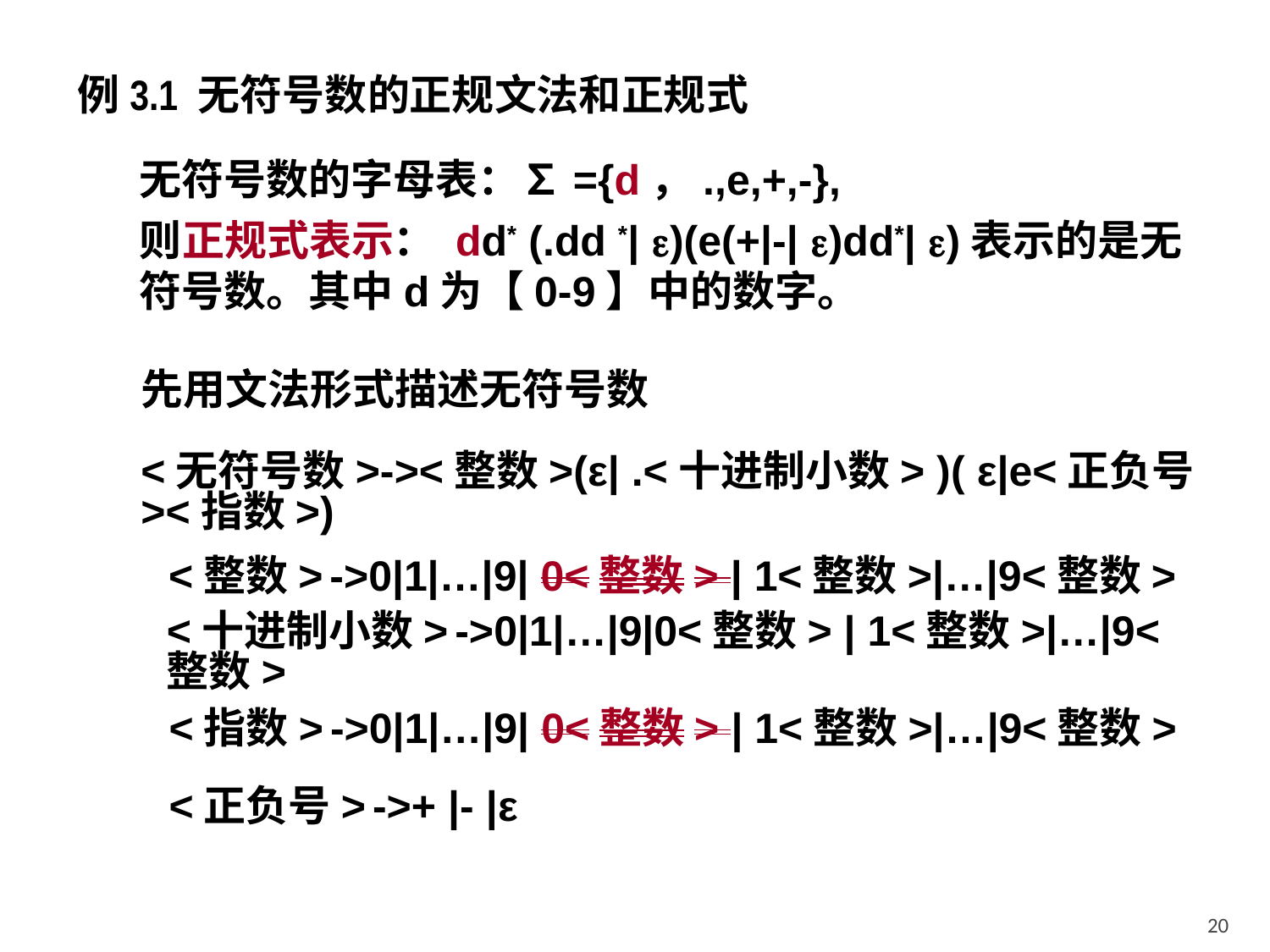

例3.1 无符号数的正规文法和正规式
无符号数的字母表：∑={d，.,e,+,-},
则正规式表示： dd* (.dd *| ε)(e(+|-| ε)dd*| ε)表示的是无符号数。其中d为【0-9】中的数字。
先用文法形式描述无符号数

<无符号数>-><整数>(ε| .<十进制小数> )( ε|e<正负号><指数>)
<整数> ->0|1|…|9| 0<整数> | 1<整数>|…|9<整数>
<十进制小数> ->0|1|…|9|0<整数> | 1<整数>|…|9<整数>
<指数> ->0|1|…|9| 0<整数> | 1<整数>|…|9<整数>
<正负号> ->+ |- |ε
20